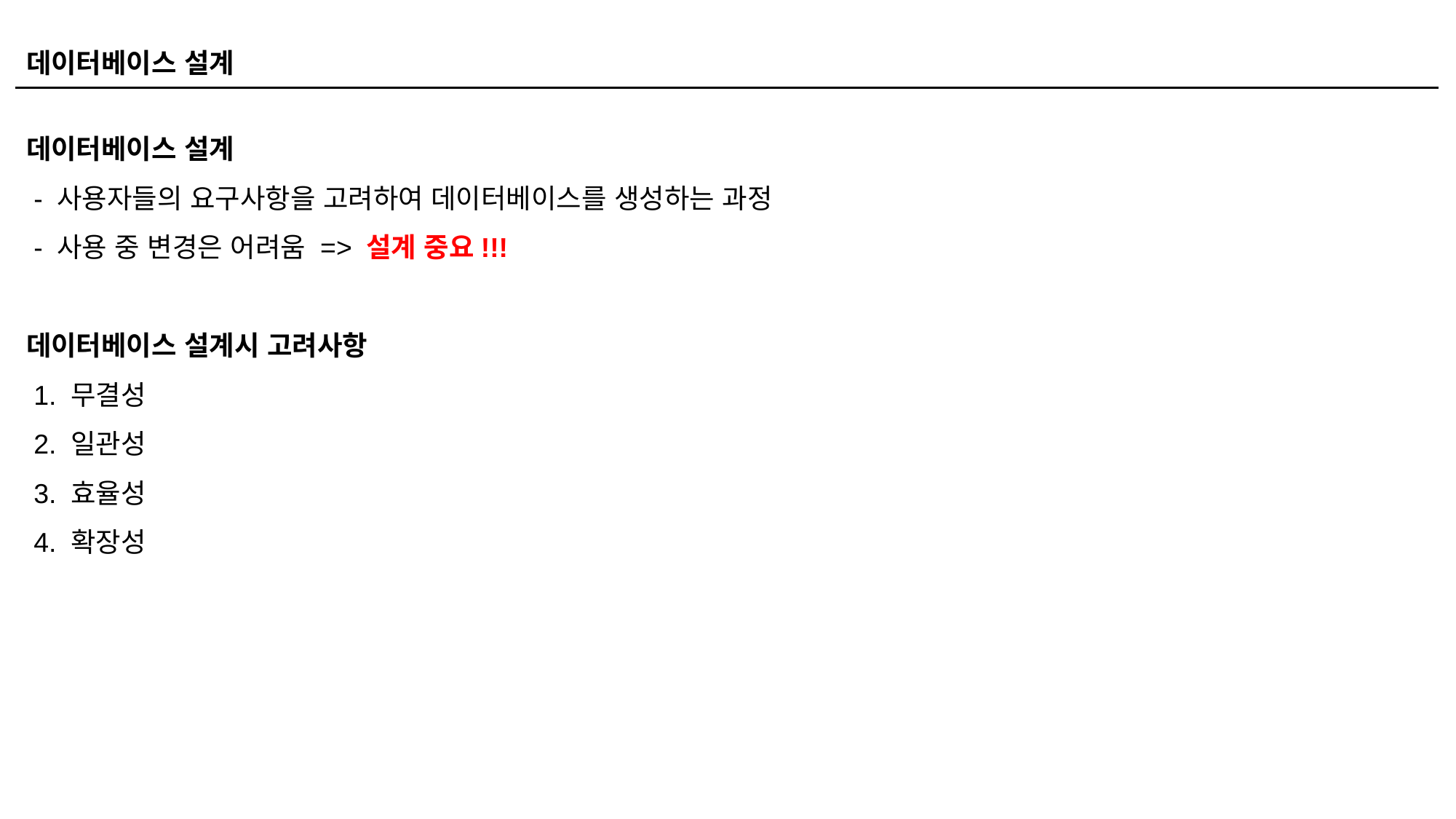

데이터베이스 설계
데이터베이스 설계
 - 사용자들의 요구사항을 고려하여 데이터베이스를 생성하는 과정
 - 사용 중 변경은 어려움 => 설계 중요!!!

데이터베이스 설계시 고려사항
 1. 무결성
 2. 일관성
 3. 효율성
 4. 확장성